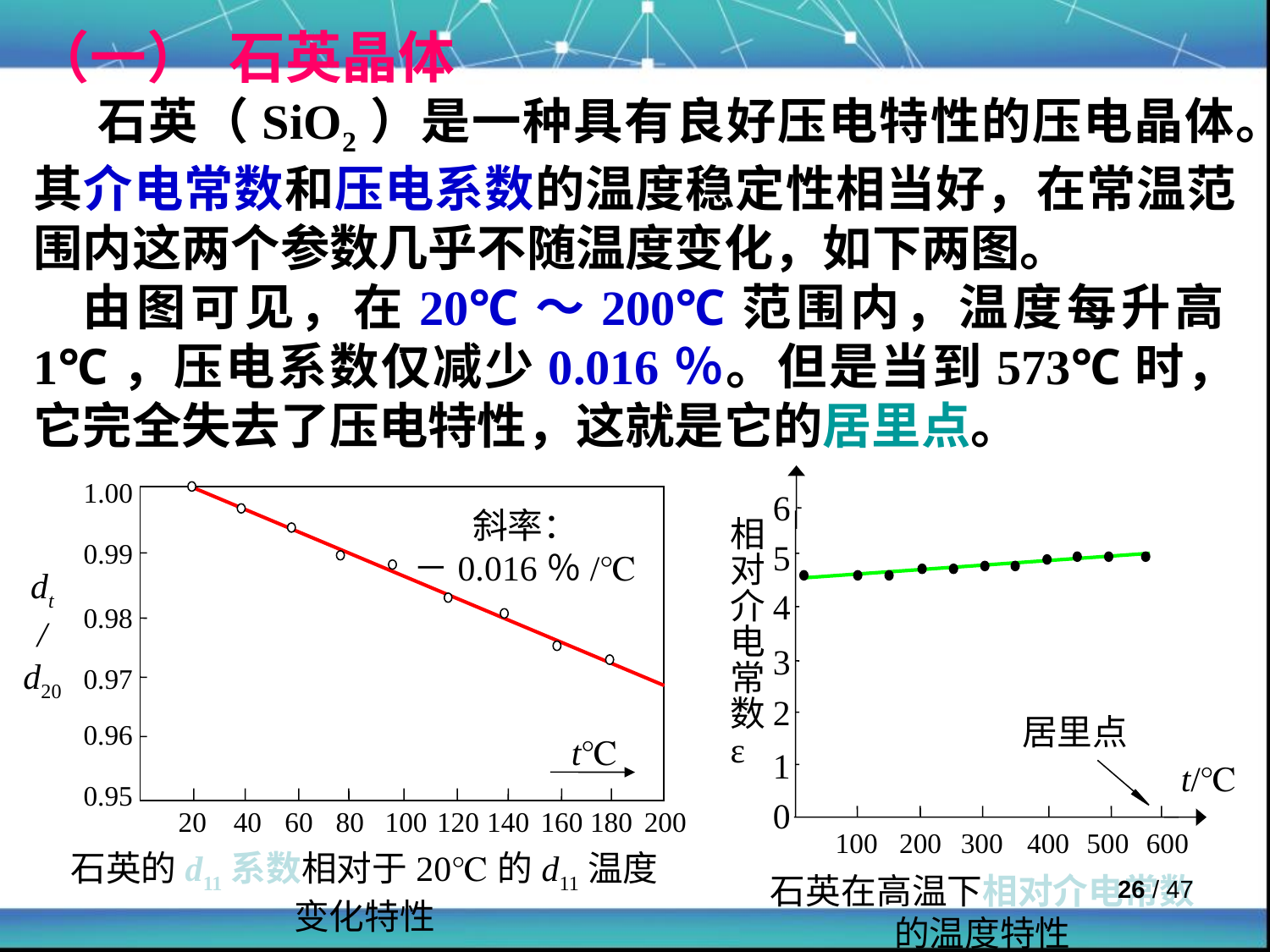

（一）  石英晶体
    石英（SiO2）是一种具有良好压电特性的压电晶体。其介电常数和压电系数的温度稳定性相当好，在常温范围内这两个参数几乎不随温度变化，如下两图。
  由图可见，在20℃～200℃范围内，温度每升高1℃，压电系数仅减少0.016％。但是当到573℃时，它完全失去了压电特性，这就是它的居里点。

1.00

6

斜率：
－0.016％/℃

相对介电常数ε

5
0.99

dt
/
d20
4

0.98

3

0.97

2
居里点

0.96
t℃

1

t/℃

0.95

0
20
40
60
80
100
120
140
160
180
200

100
200
300
400
500
600
石英的d11系数相对于20℃的d11温度变化特性
26 / 47
石英在高温下相对介电常数
的温度特性